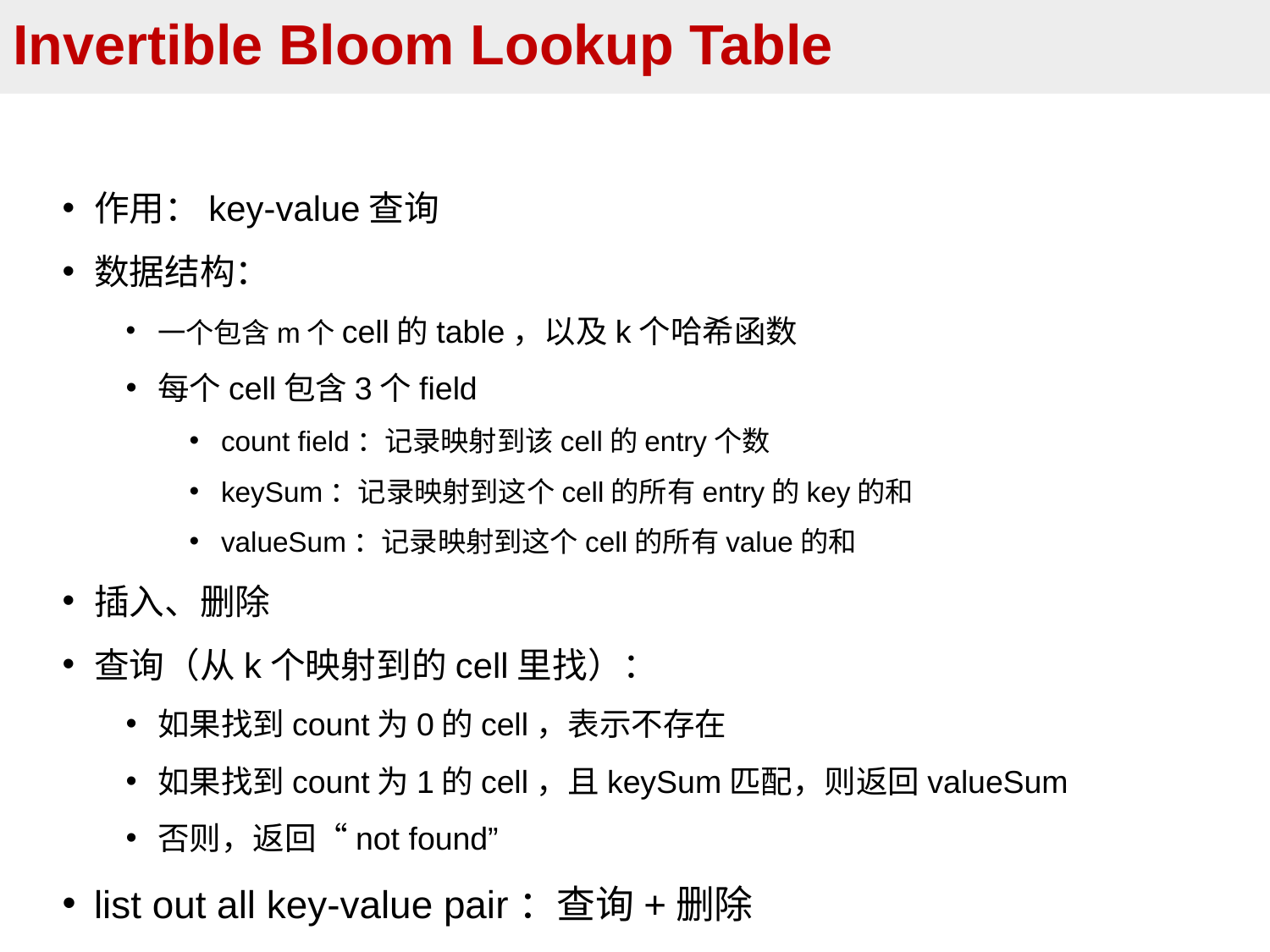

# Invertible Bloom Lookup Table
作用：key-value查询
数据结构：
一个包含m个cell的table，以及k个哈希函数
每个cell包含3个field
count field：记录映射到该cell的entry个数
keySum：记录映射到这个cell的所有entry的key的和
valueSum：记录映射到这个cell的所有value的和
插入、删除
查询（从k个映射到的cell里找）：
如果找到count为0的cell，表示不存在
如果找到count为1的cell，且keySum匹配，则返回valueSum
否则，返回“not found”
list out all key-value pair：查询+删除